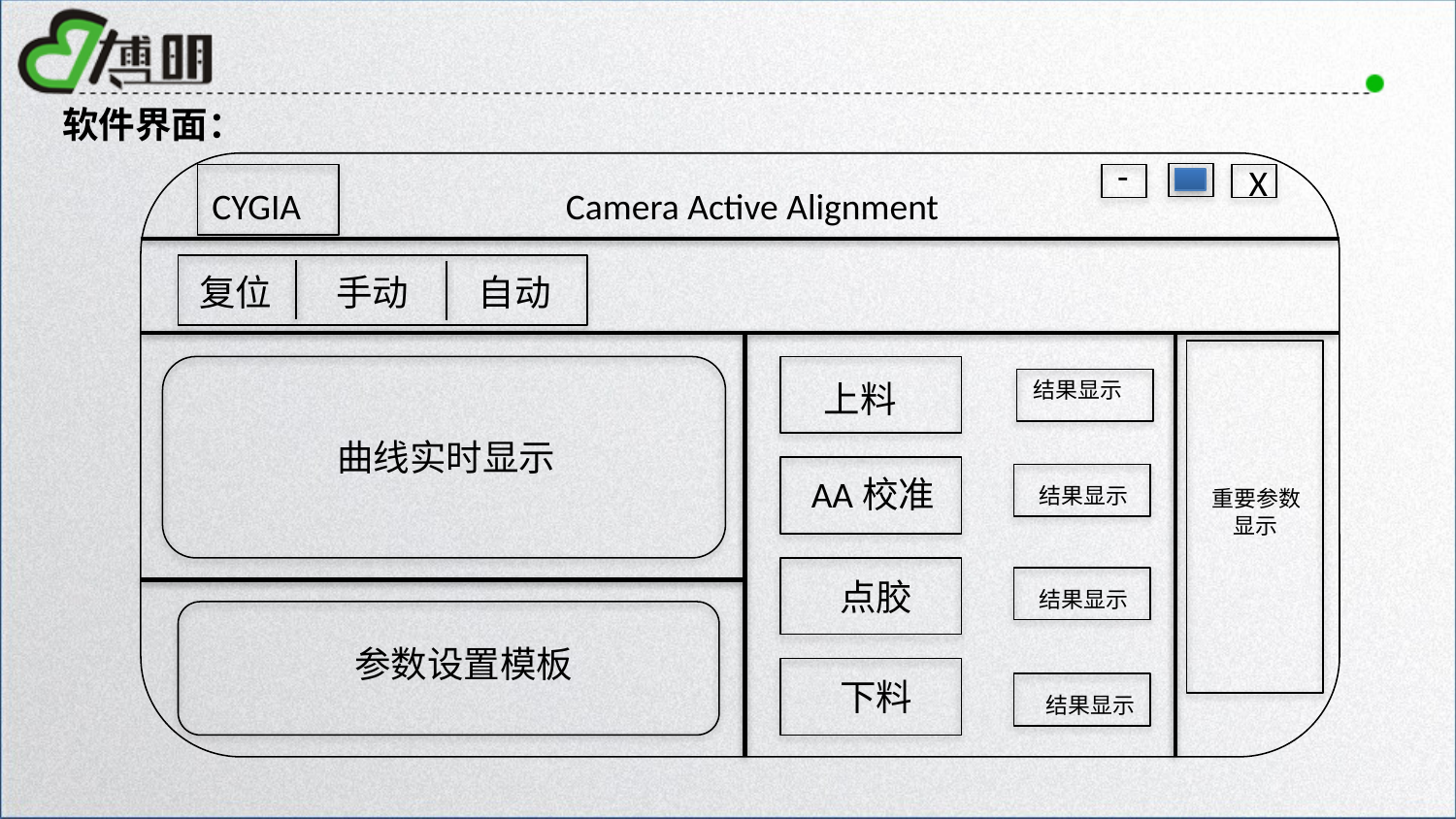

软件界面：
-

X

CYGIA
Camera Active Alignment

复位
手动
自动

上料

结果显示
曲线实时显示

AA校准

结果显示
重要参数
   显示

点胶

结果显示

参数设置模板

下料

结果显示